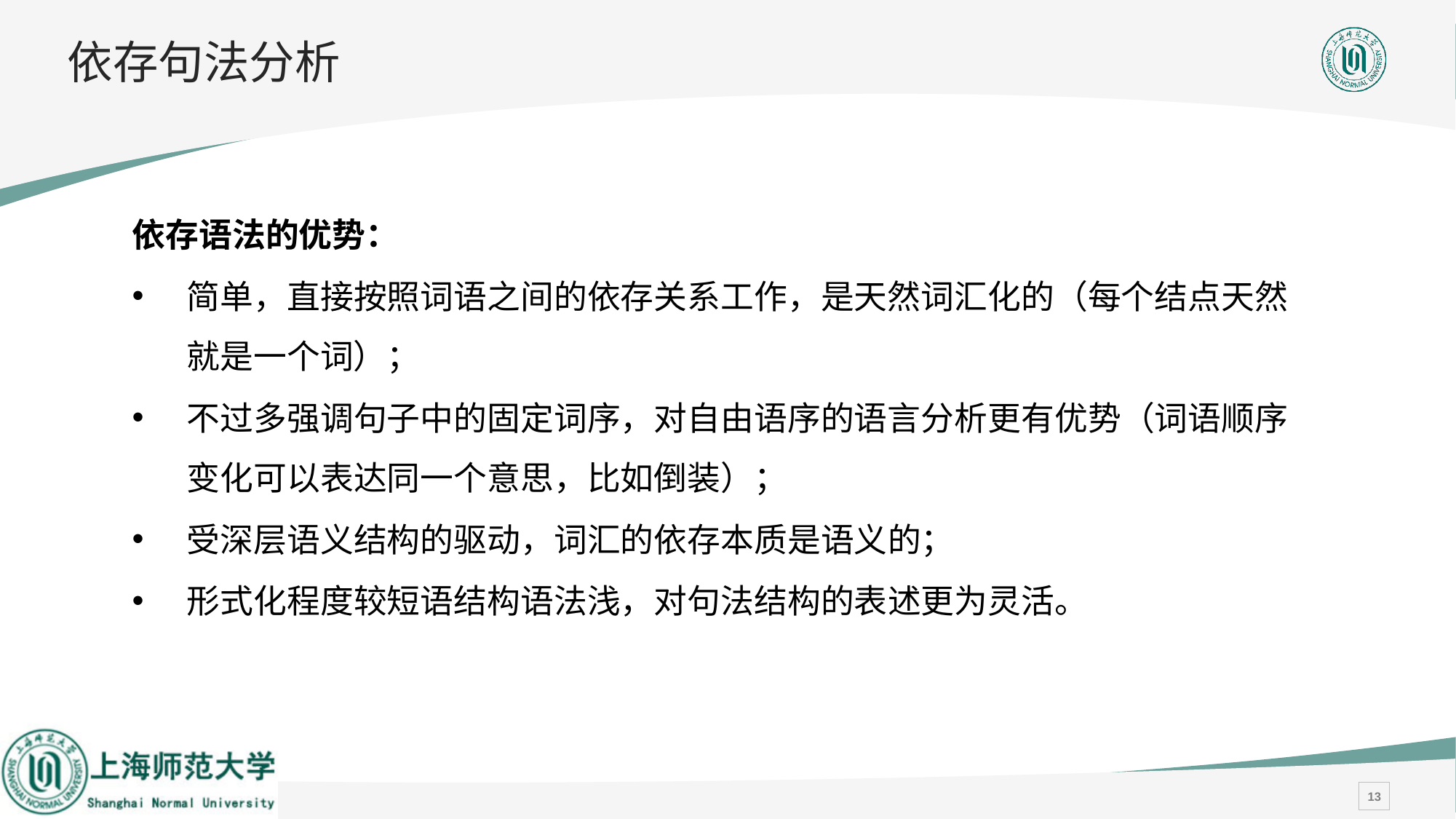

# 依存句法分析
依存语法的优势：
简单，直接按照词语之间的依存关系工作，是天然词汇化的（每个结点天然就是一个词）；
不过多强调句子中的固定词序，对自由语序的语言分析更有优势（词语顺序变化可以表达同一个意思，比如倒装）；
受深层语义结构的驱动，词汇的依存本质是语义的；
形式化程度较短语结构语法浅，对句法结构的表述更为灵活。